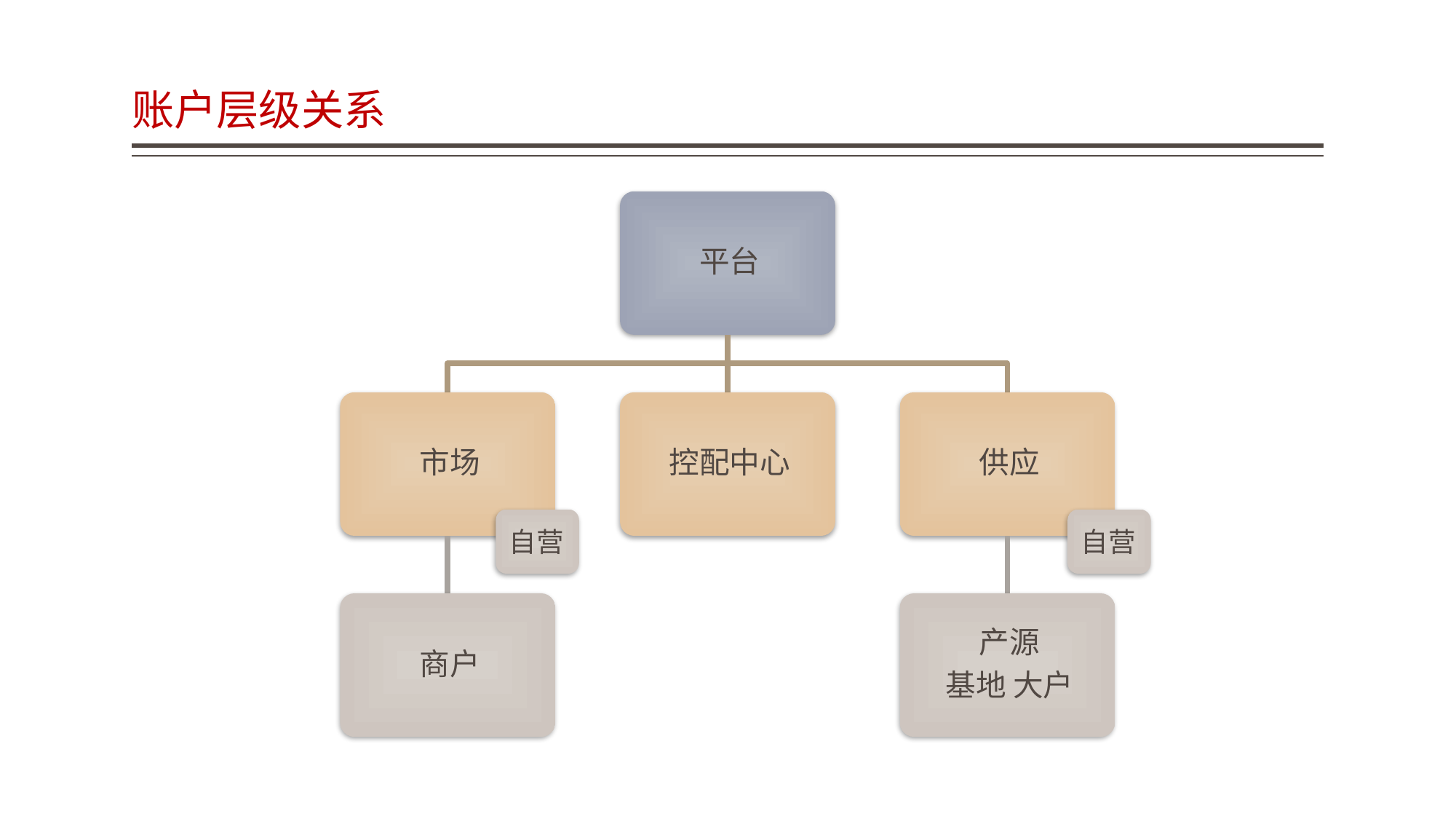

# 账户层级关系
平台
市场
商户
控配中心
供应
产源
基地 大户
自营
自营